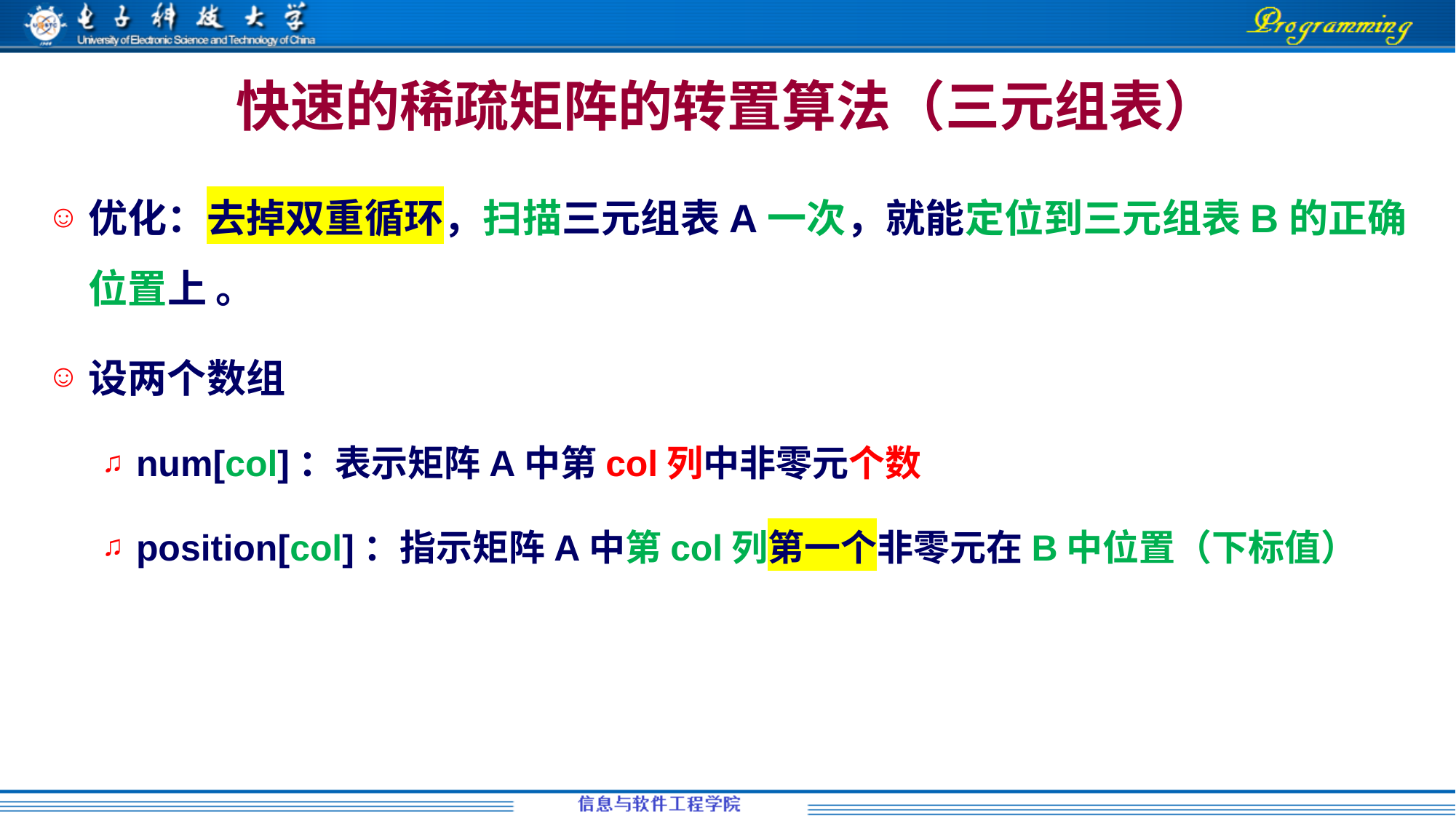

# 快速的稀疏矩阵的转置算法（三元组表）
优化：去掉双重循环，扫描三元组表A一次，就能定位到三元组表B的正确位置上 。
设两个数组
num[col]：表示矩阵A中第col列中非零元个数
position[col]：指示矩阵A中第col列第一个非零元在B中位置（下标值）